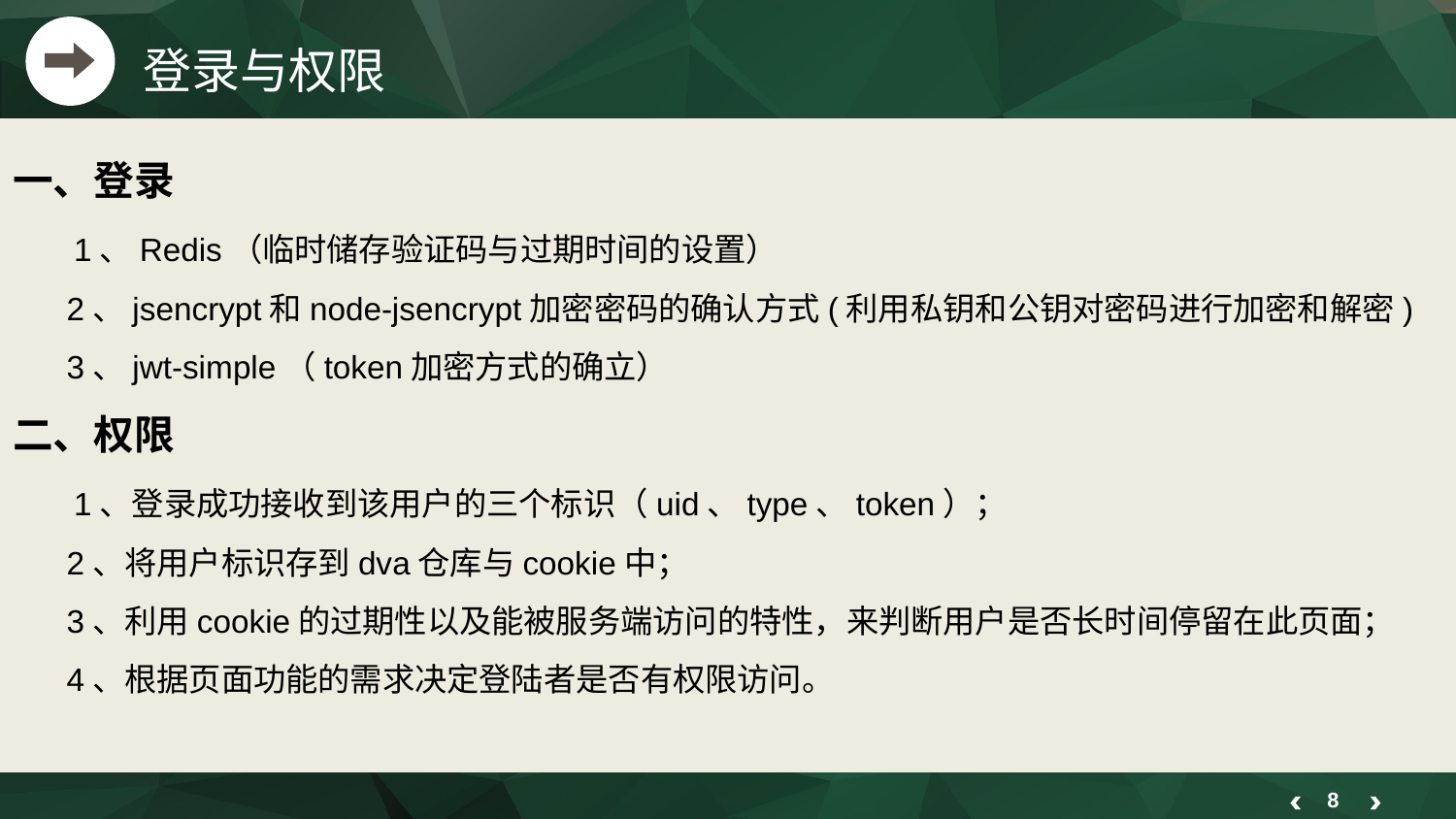

登录与权限
一、登录
      1、Redis（临时储存验证码与过期时间的设置）
      2、jsencrypt和node-jsencrypt加密密码的确认方式(利用私钥和公钥对密码进行加密和解密)
      3、jwt-simple（token加密方式的确立）
二、权限
      1、登录成功接收到该用户的三个标识（uid、type、token）；
      2、将用户标识存到dva仓库与cookie中；
      3、利用cookie的过期性以及能被服务端访问的特性，来判断用户是否长时间停留在此页面；
      4、根据页面功能的需求决定登陆者是否有权限访问。